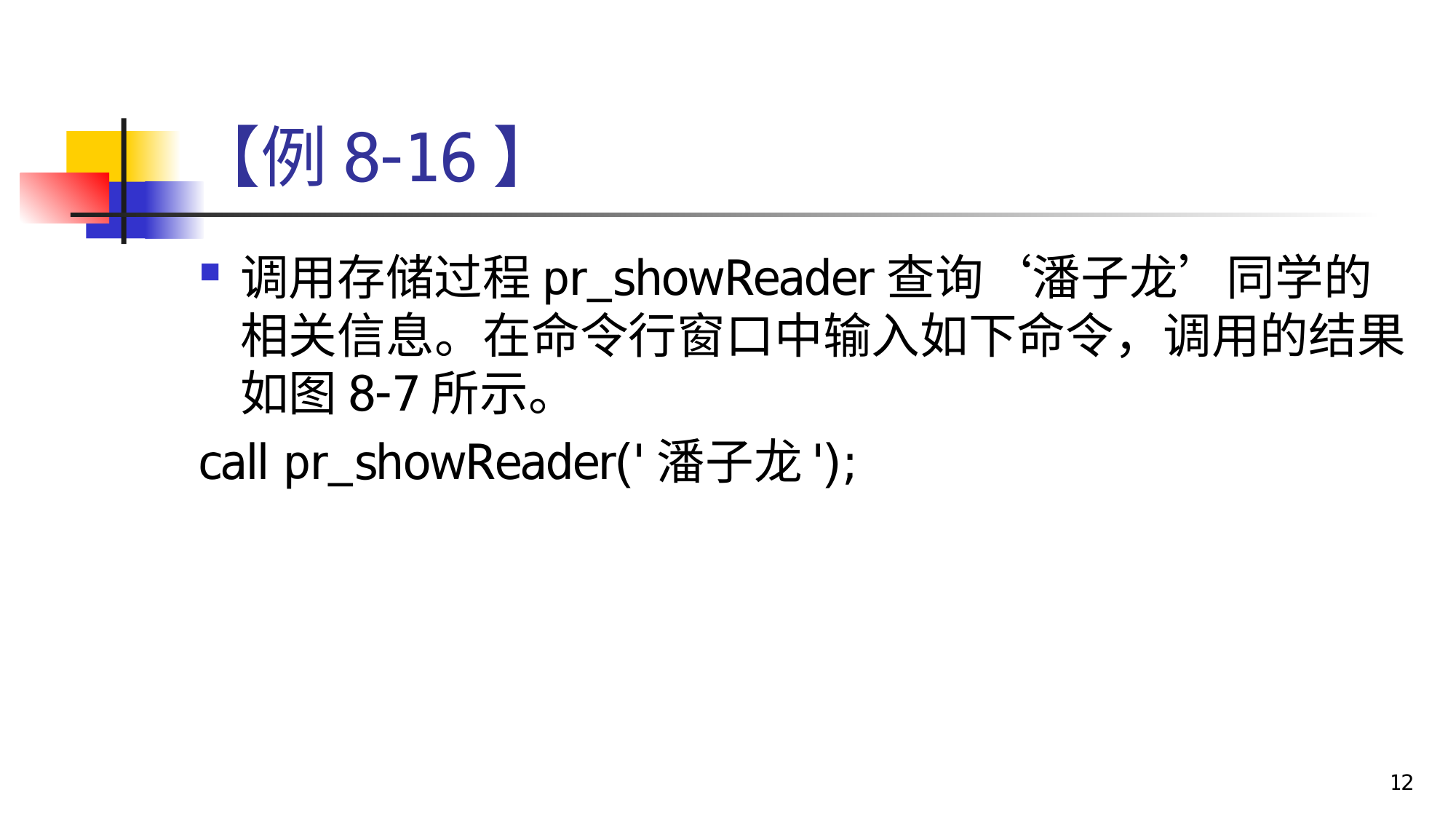

# 【例8-16】
调用存储过程pr_showReader查询‘潘子龙’同学的相关信息。在命令行窗口中输入如下命令，调用的结果如图8-7所示。
call pr_showReader('潘子龙');

12